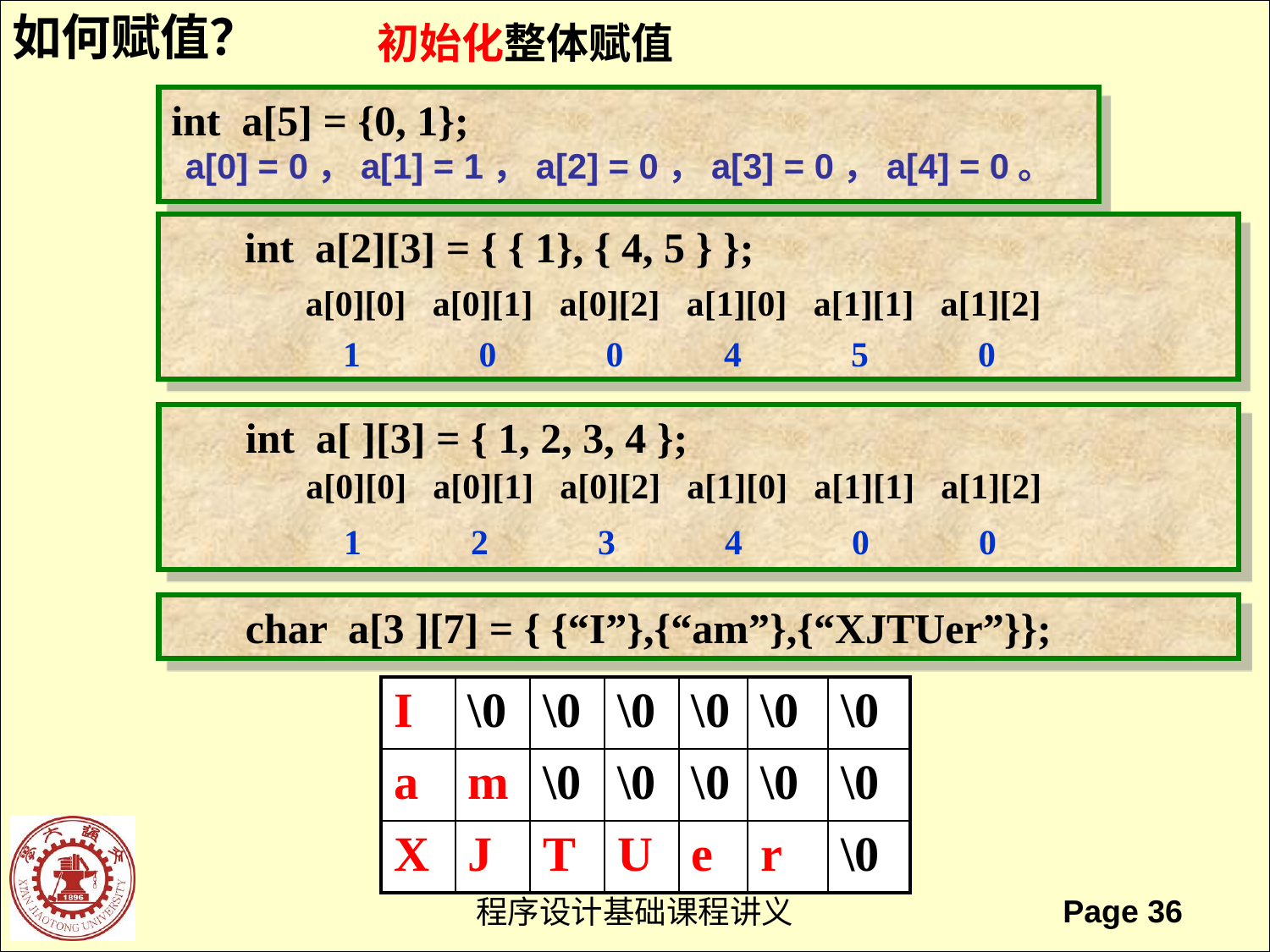

如何赋值？
初始化整体赋值
int  a[5] = {0, 1};

a[0] = 0，a[1] = 1，a[2] = 0，a[3] = 0，a[4] = 0。
       int  a[2][3] = { { 1}, { 4, 5 } };

a[0][0]	a[0][1]	a[0][2]	a[1][0]	a[1][1]	a[1][2]
1	 0	 0 	4	5	0
       int  a[ ][3] = { 1, 2, 3, 4 };

a[0][0]	a[0][1]	a[0][2]	a[1][0]	a[1][1]	a[1][2]
1	2	3	4	0	0
       char  a[3 ][7] = { {“I”},{“am”},{“XJTUer”}};
| I | \0 | \0 | \0 | \0 | \0 | \0 |
| --- | --- | --- | --- | --- | --- | --- |
| a | m | \0 | \0 | \0 | \0 | \0 |
| X | J | T | U | e | r | \0 |